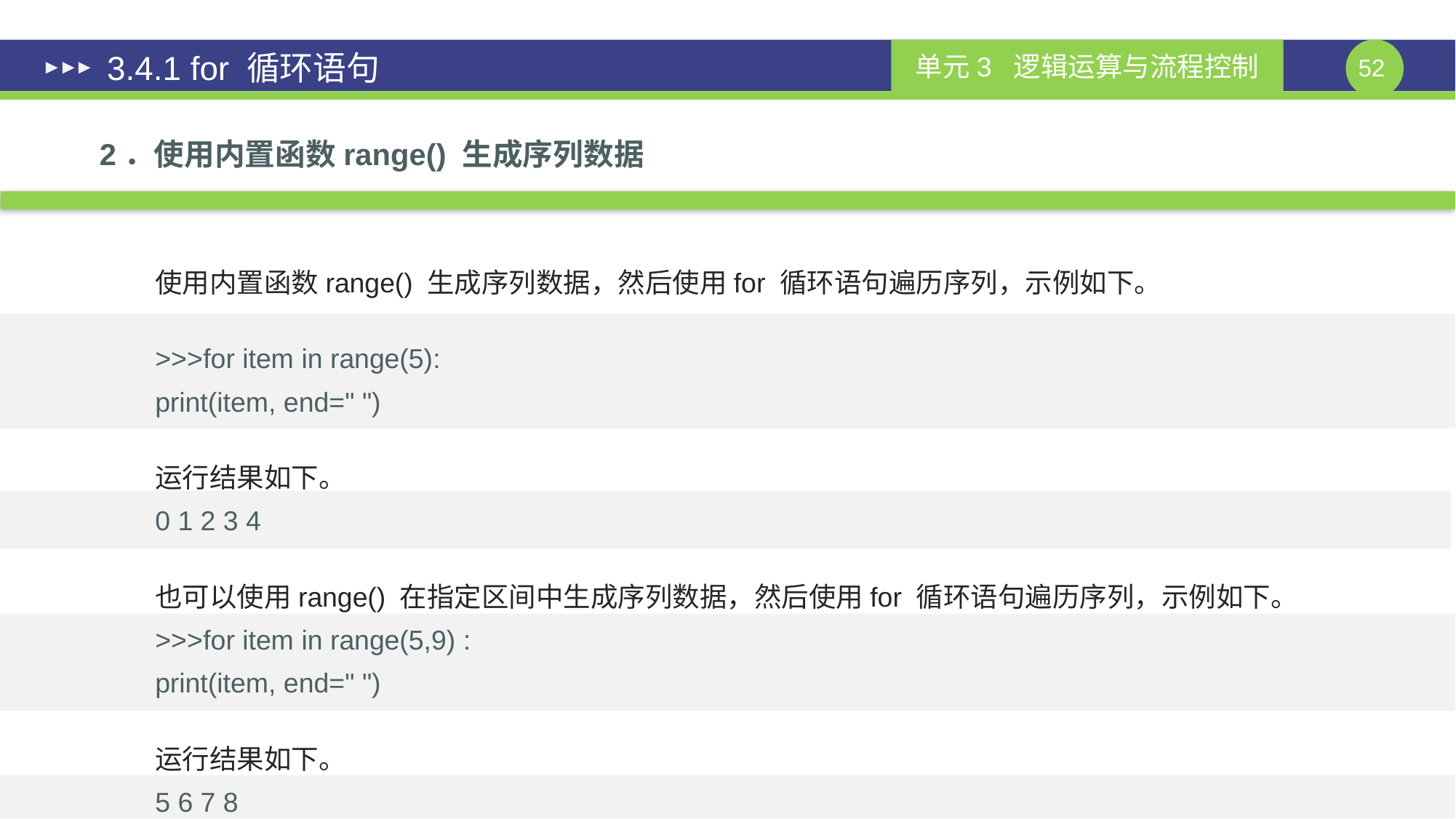

# 3.4.1 for 循环语句
2．使用内置函数range() 生成序列数据

使用内置函数range() 生成序列数据，然后使用for 循环语句遍历序列，示例如下。

>>>for item in range(5):
print(item, end=" ")

运行结果如下。
0 1 2 3 4

也可以使用range() 在指定区间中生成序列数据，然后使用for 循环语句遍历序列，示例如下。
>>>for item in range(5,9) :
print(item, end=" ")

运行结果如下。
5 6 7 8